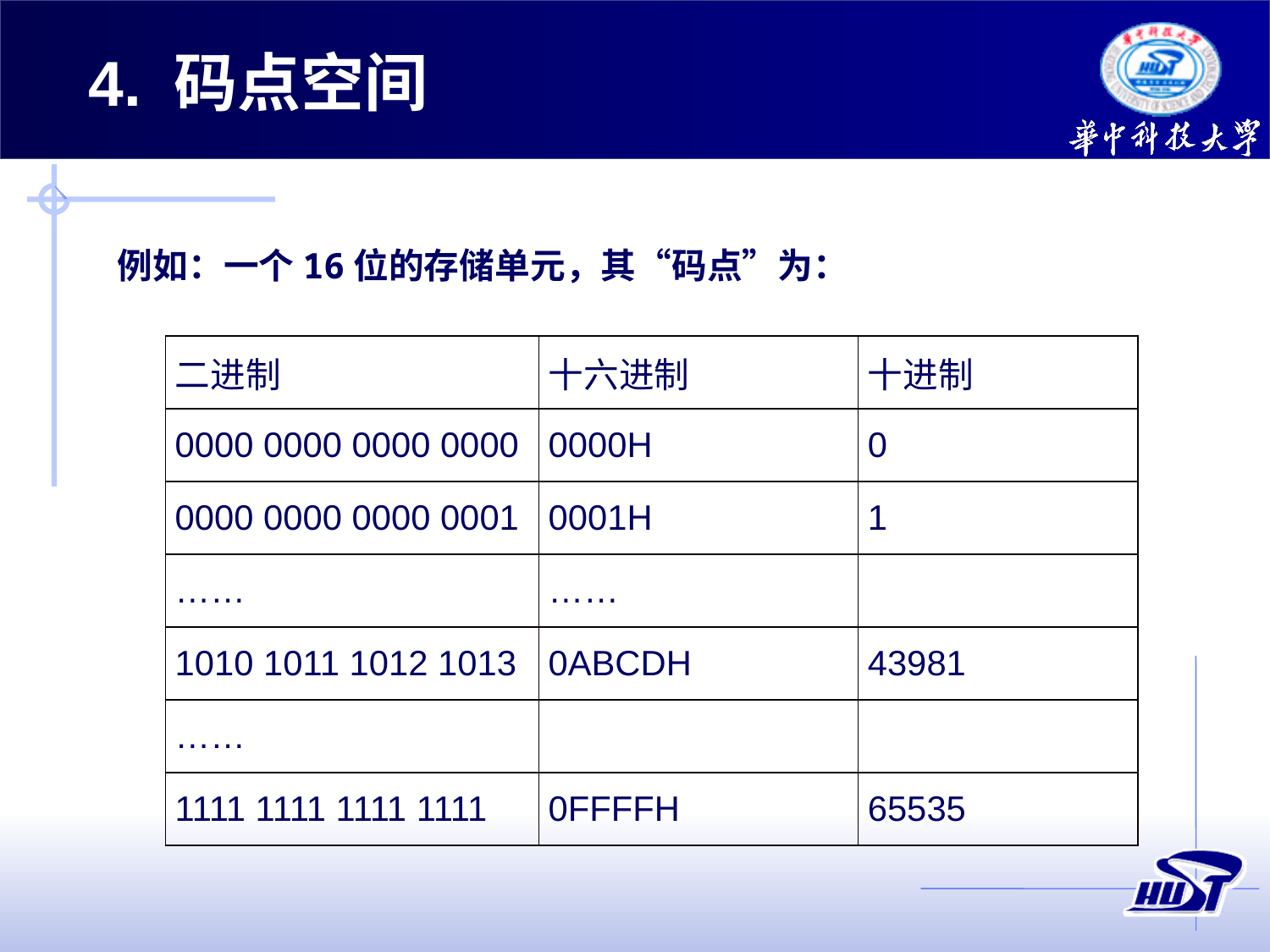

4. 码点空间
例如：一个16位的存储单元，其“码点”为：
| 二进制 | 十六进制 | 十进制 |
| --- | --- | --- |
| 0000 0000 0000 0000 | 0000H | 0 |
| 0000 0000 0000 0001 | 0001H | 1 |
| …… | …… |  |
| 1010 1011 1012 1013 | 0ABCDH | 43981 |
| …… |  |  |
| 1111 1111 1111 1111 | 0FFFFH | 65535 |